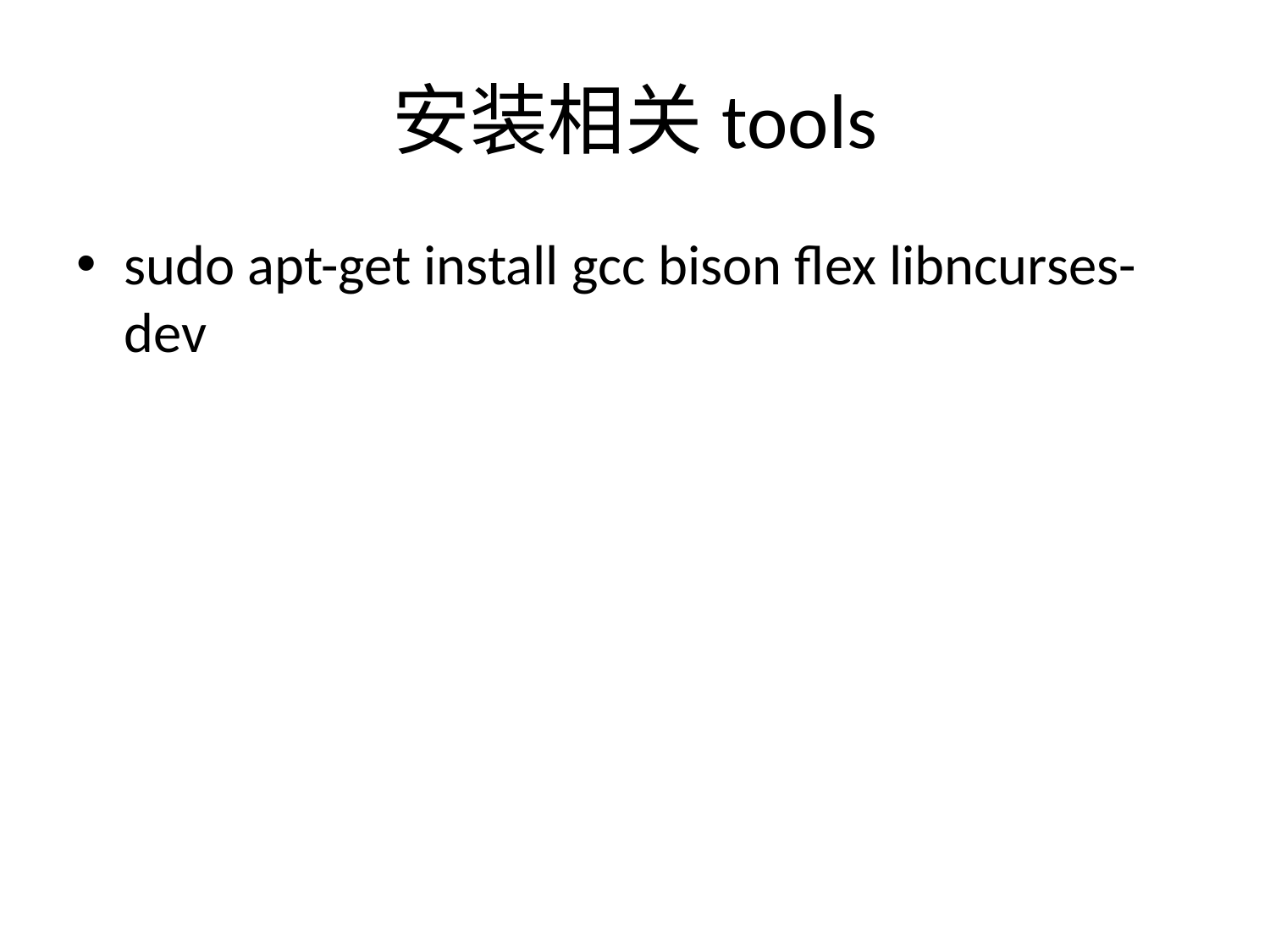

# 安装相关tools
sudo apt-get install gcc bison flex libncurses-dev